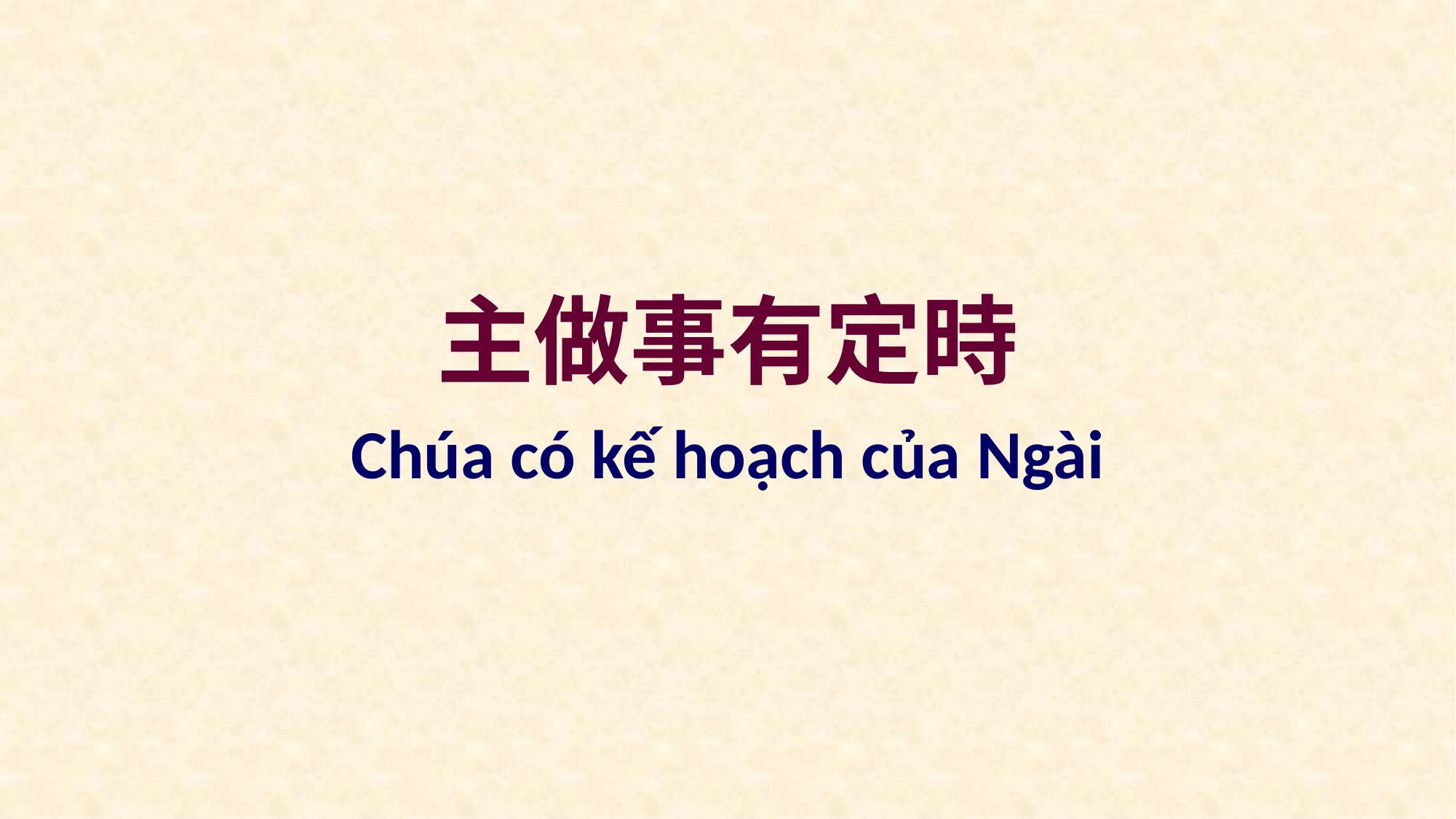

主做事有定時
Chúa có kế hoạch của Ngài